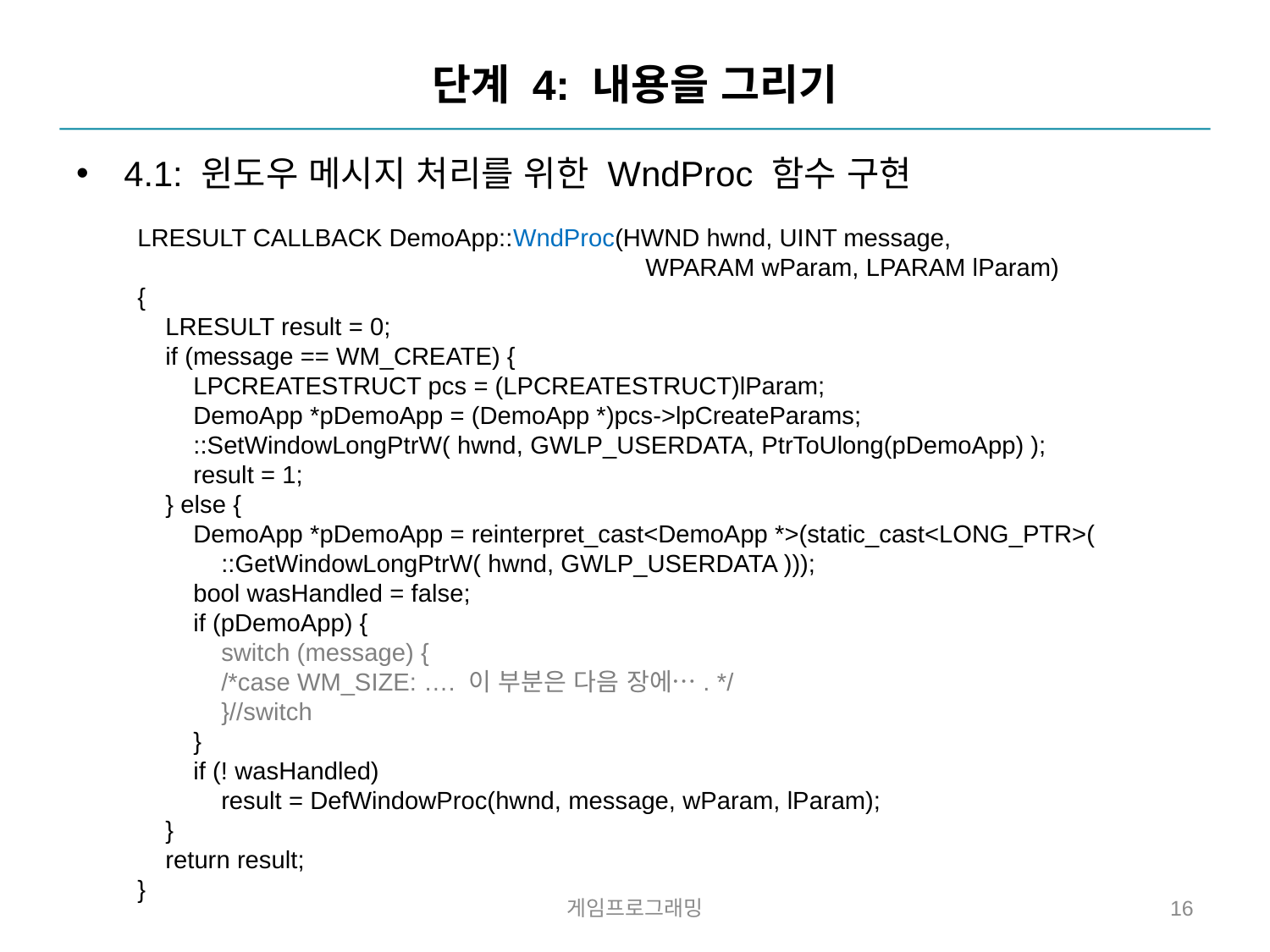

# 단계 4: 내용을 그리기
4.1: 윈도우 메시지 처리를 위한 WndProc 함수 구현

LRESULT CALLBACK DemoApp::WndProc(HWND hwnd, UINT message,
				WPARAM wParam, LPARAM lParam)
{
    LRESULT result = 0;
    if (message == WM_CREATE) {
        LPCREATESTRUCT pcs = (LPCREATESTRUCT)lParam;
        DemoApp *pDemoApp = (DemoApp *)pcs->lpCreateParams;
        ::SetWindowLongPtrW( hwnd, GWLP_USERDATA, PtrToUlong(pDemoApp) );
        result = 1;
    } else {
        DemoApp *pDemoApp = reinterpret_cast<DemoApp *>(static_cast<LONG_PTR>(
            ::GetWindowLongPtrW( hwnd, GWLP_USERDATA )));
        bool wasHandled = false;
        if (pDemoApp) {
            switch (message) {
            /*case WM_SIZE: …. 이 부분은 다음 장에…. */
            }//switch
        }
        if (! wasHandled)
            result = DefWindowProc(hwnd, message, wParam, lParam);
    }
    return result;
}
게임프로그래밍
16